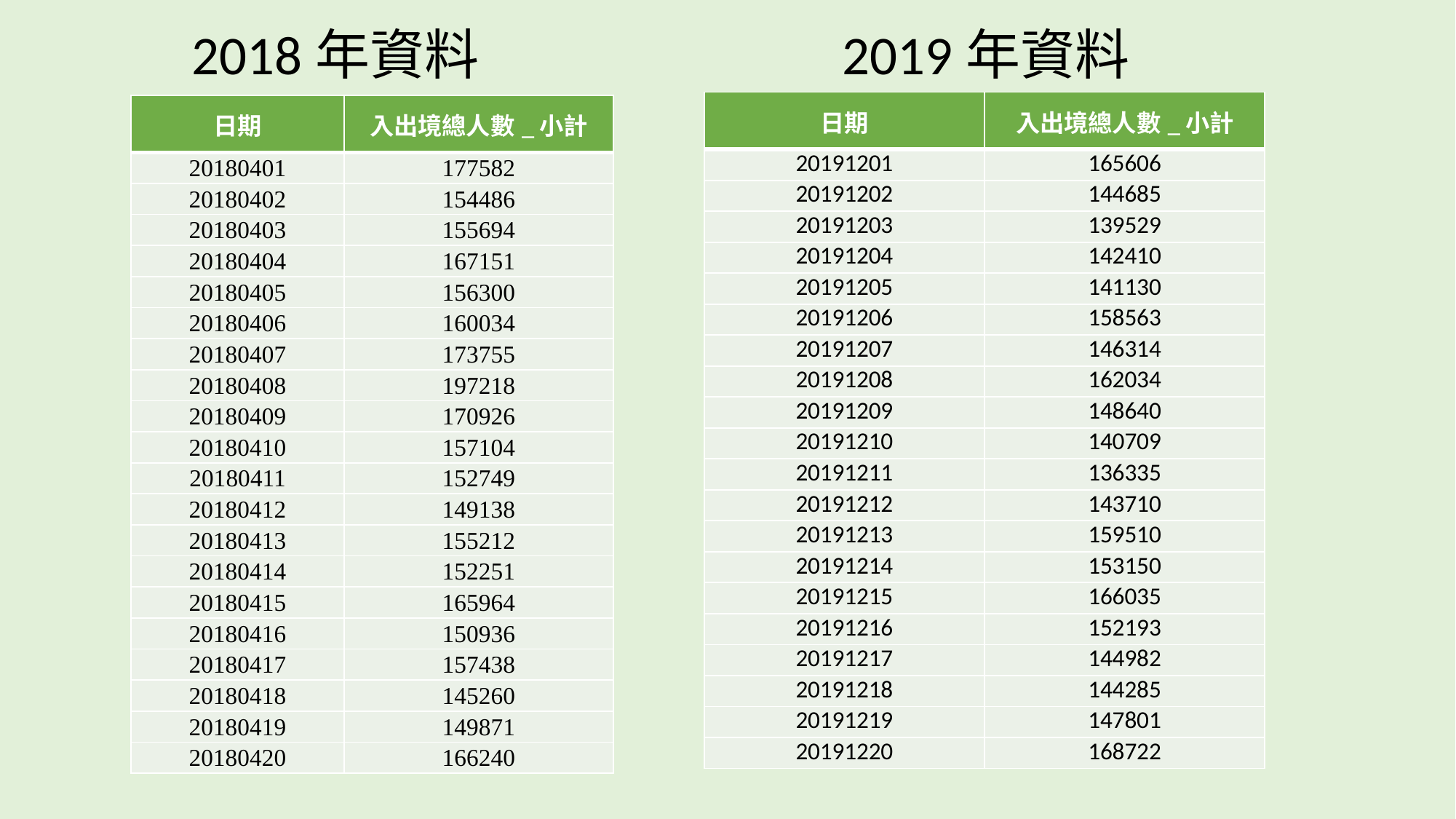

2019年資料
2018年資料
| 日期 | 入出境總人數\_小計 |
| --- | --- |
| 20191201 | 165606 |
| 20191202 | 144685 |
| 20191203 | 139529 |
| 20191204 | 142410 |
| 20191205 | 141130 |
| 20191206 | 158563 |
| 20191207 | 146314 |
| 20191208 | 162034 |
| 20191209 | 148640 |
| 20191210 | 140709 |
| 20191211 | 136335 |
| 20191212 | 143710 |
| 20191213 | 159510 |
| 20191214 | 153150 |
| 20191215 | 166035 |
| 20191216 | 152193 |
| 20191217 | 144982 |
| 20191218 | 144285 |
| 20191219 | 147801 |
| 20191220 | 168722 |
| 日期 | 入出境總人數\_小計 |
| --- | --- |
| 20180401 | 177582 |
| 20180402 | 154486 |
| 20180403 | 155694 |
| 20180404 | 167151 |
| 20180405 | 156300 |
| 20180406 | 160034 |
| 20180407 | 173755 |
| 20180408 | 197218 |
| 20180409 | 170926 |
| 20180410 | 157104 |
| 20180411 | 152749 |
| 20180412 | 149138 |
| 20180413 | 155212 |
| 20180414 | 152251 |
| 20180415 | 165964 |
| 20180416 | 150936 |
| 20180417 | 157438 |
| 20180418 | 145260 |
| 20180419 | 149871 |
| 20180420 | 166240 |